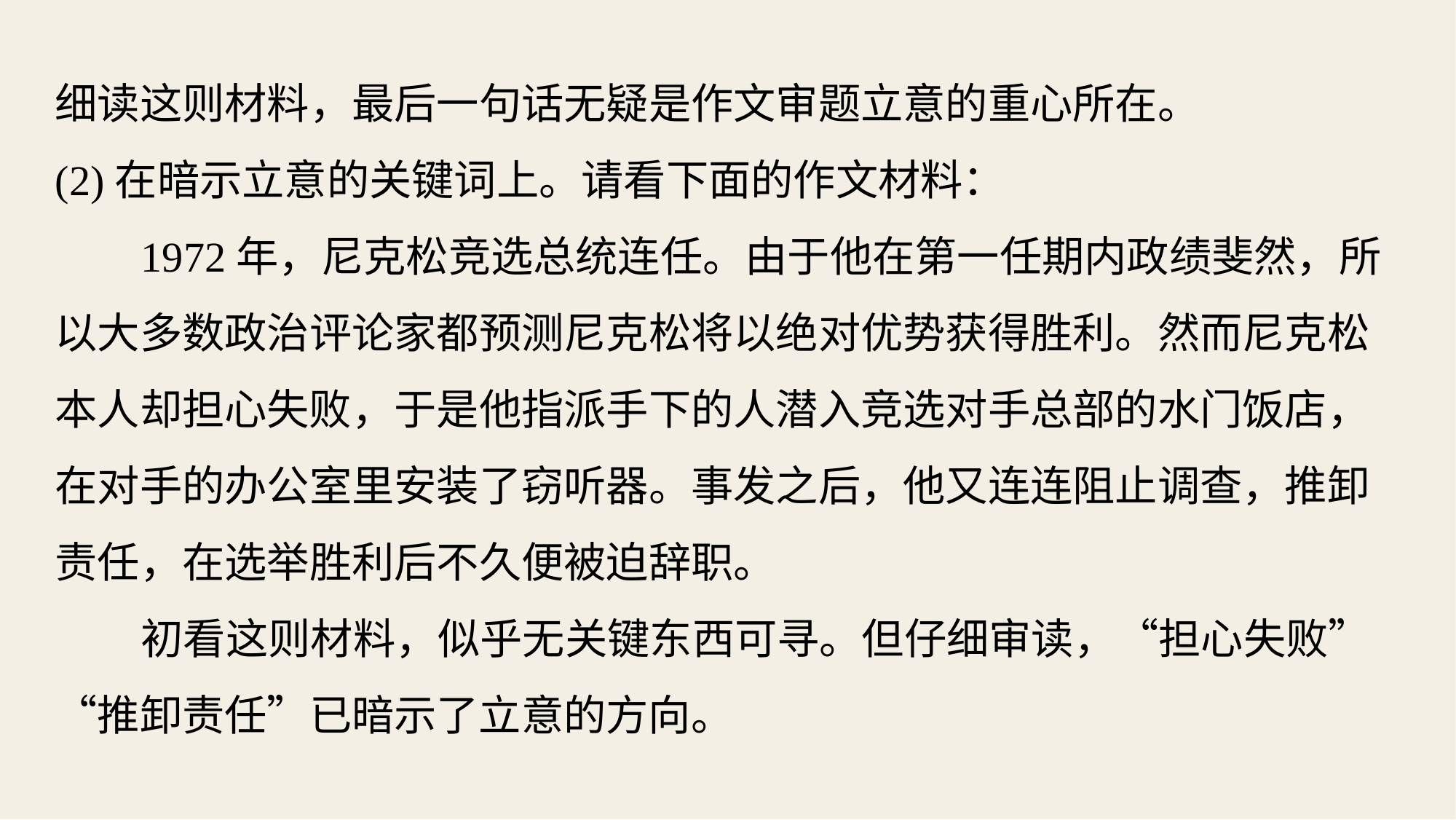

细读这则材料，最后一句话无疑是作文审题立意的重心所在。
(2)在暗示立意的关键词上。请看下面的作文材料：
1972年，尼克松竞选总统连任。由于他在第一任期内政绩斐然，所以大多数政治评论家都预测尼克松将以绝对优势获得胜利。然而尼克松本人却担心失败，于是他指派手下的人潜入竞选对手总部的水门饭店，在对手的办公室里安装了窃听器。事发之后，他又连连阻止调查，推卸责任，在选举胜利后不久便被迫辞职。
初看这则材料，似乎无关键东西可寻。但仔细审读，“担心失败”“推卸责任”已暗示了立意的方向。